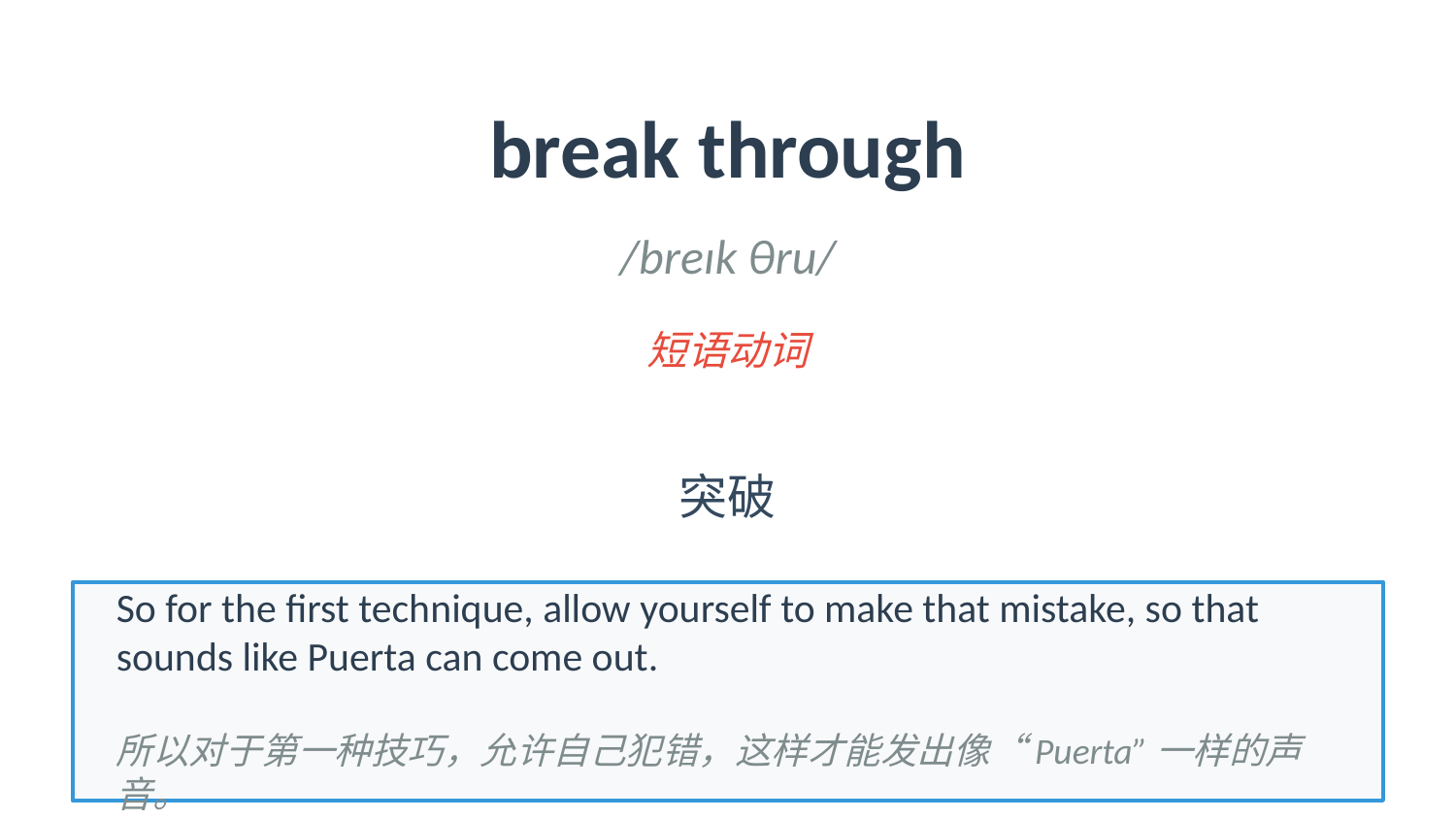

break through
/breɪk θru/
短语动词
突破

So for the first technique, allow yourself to make that mistake, so that sounds like Puerta can come out.

所以对于第一种技巧，允许自己犯错，这样才能发出像“Puerta”一样的声音。